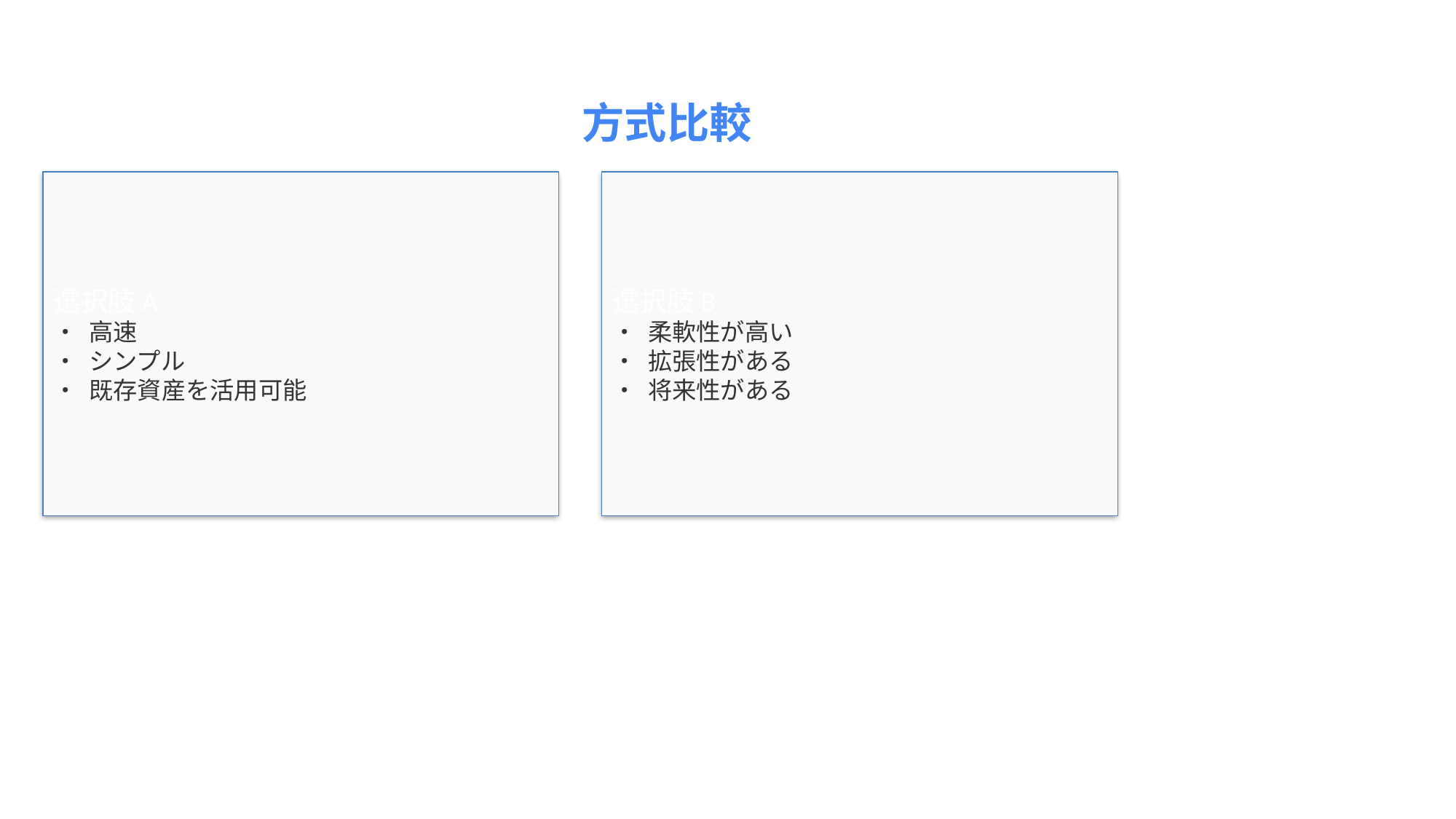

方式比較
選択肢A
• 高速
• シンプル
• 既存資産を活用可能
選択肢B
• 柔軟性が高い
• 拡張性がある
• 将来性がある